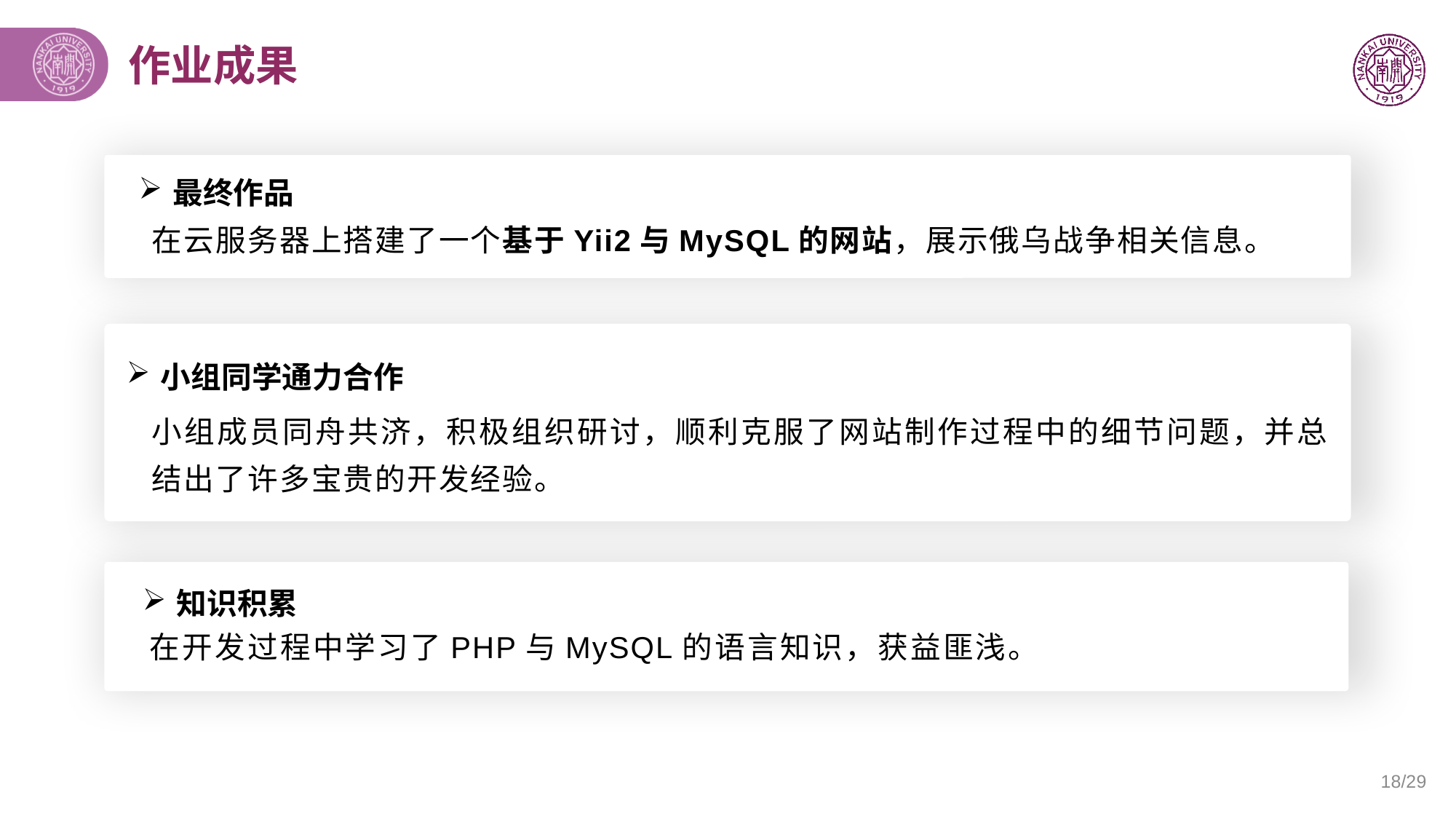

作业成果

最终作品
在云服务器上搭建了一个基于Yii2与MySQL的网站，展示俄乌战争相关信息。

小组同学通力合作

小组成员同舟共济，积极组织研讨，顺利克服了网站制作过程中的细节问题，并总结出了许多宝贵的开发经验。

知识积累
在开发过程中学习了PHP与MySQL的语言知识，获益匪浅。
18/29